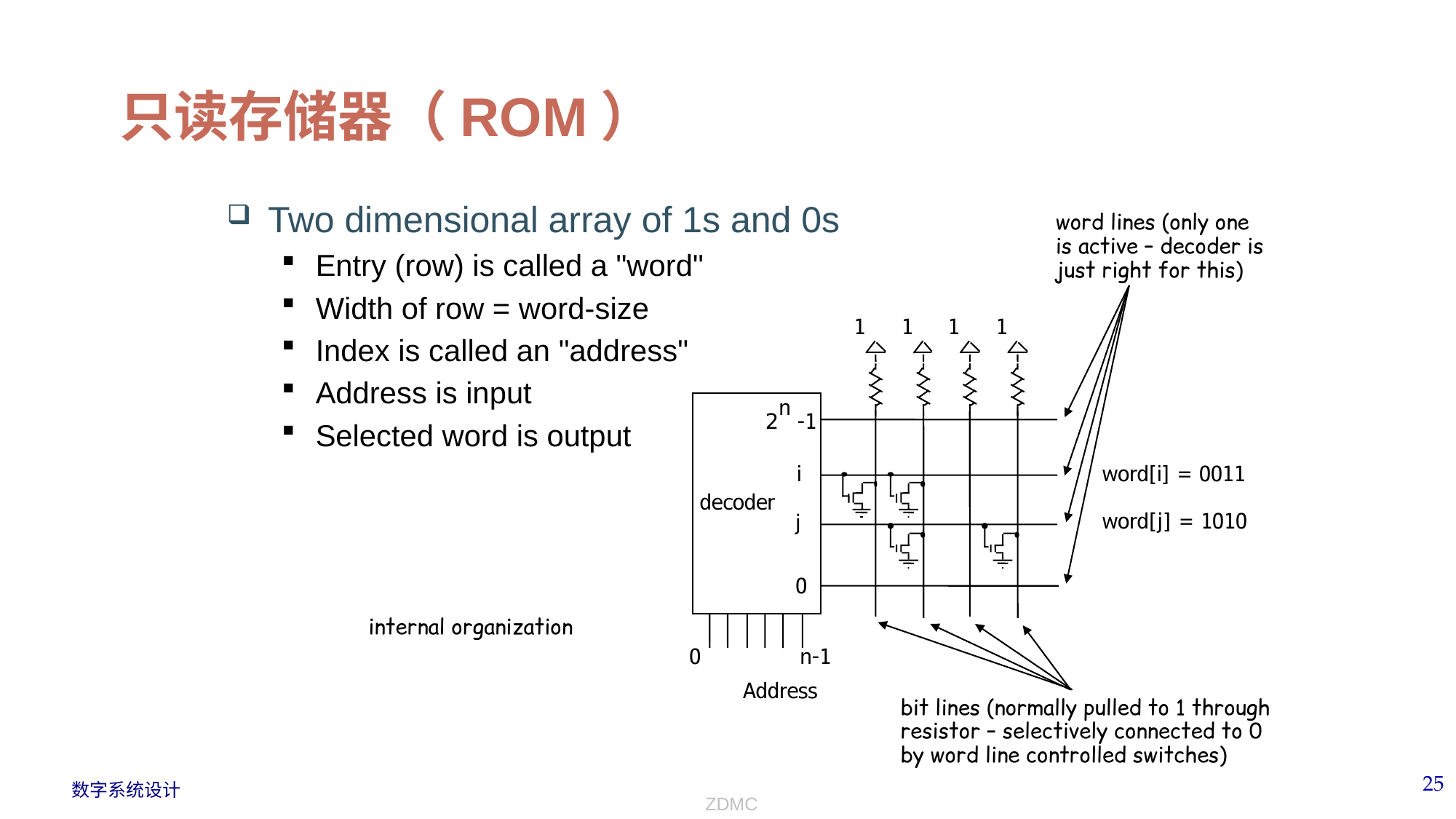

# 只读存储器（ROM）
Two dimensional array of 1s and 0s
Entry (row) is called a "word"
Width of row = word-size
Index is called an "address"
Address is input
Selected word is output
word lines (only one
is active – decoder is
just right for this)

1

1

1

1

n

2   -1

i
word[i] = 0011
word[j] = 1010

decoder
j

0

internal organization

0	n-1
Address
bit lines (normally pulled to 1 through
resistor – selectively connected to 0
by word line controlled switches)
ZDMC
25